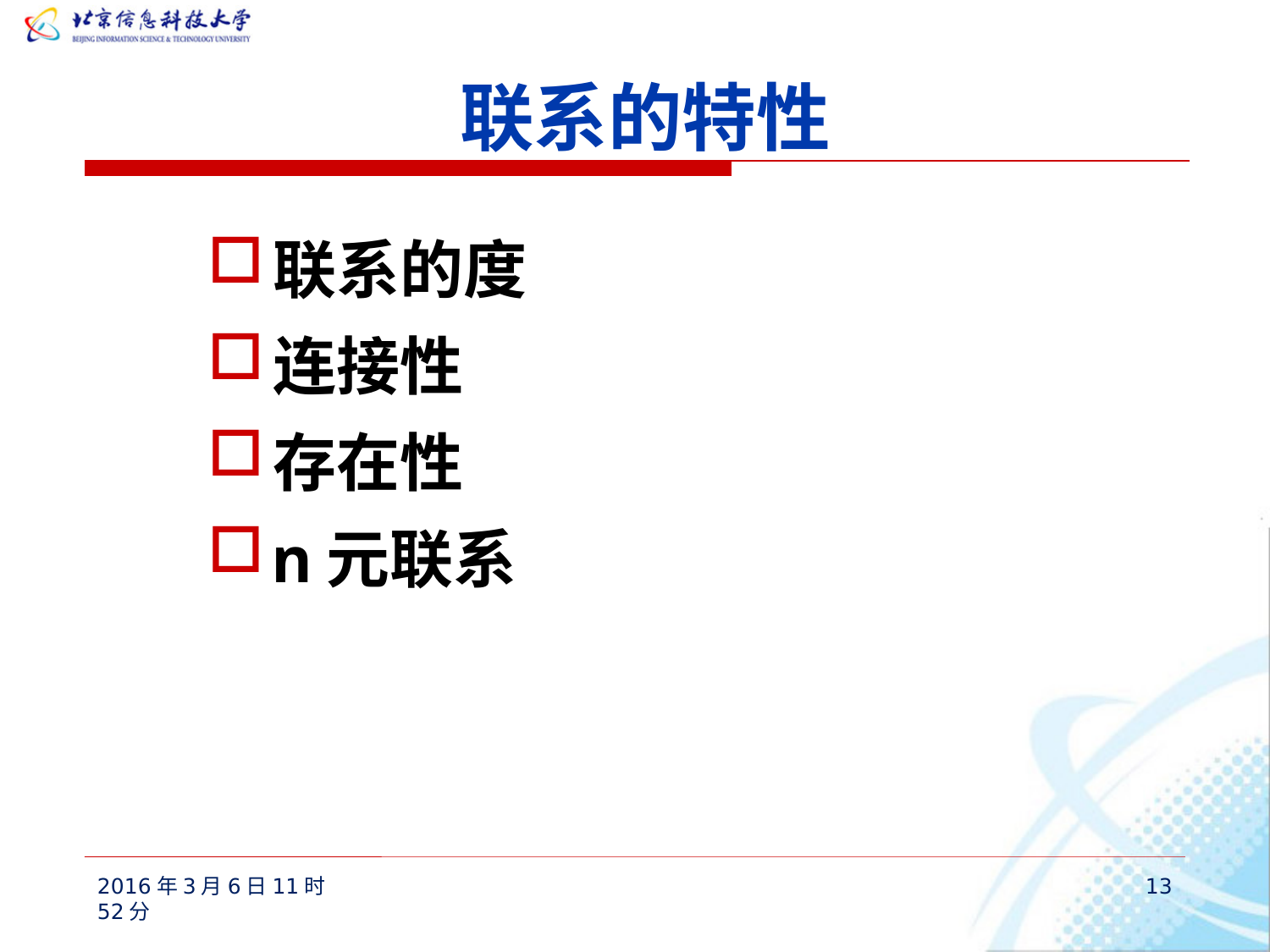

# 联系的特性
联系的度
连接性
存在性
n元联系
2016年3月6日11时52分
13